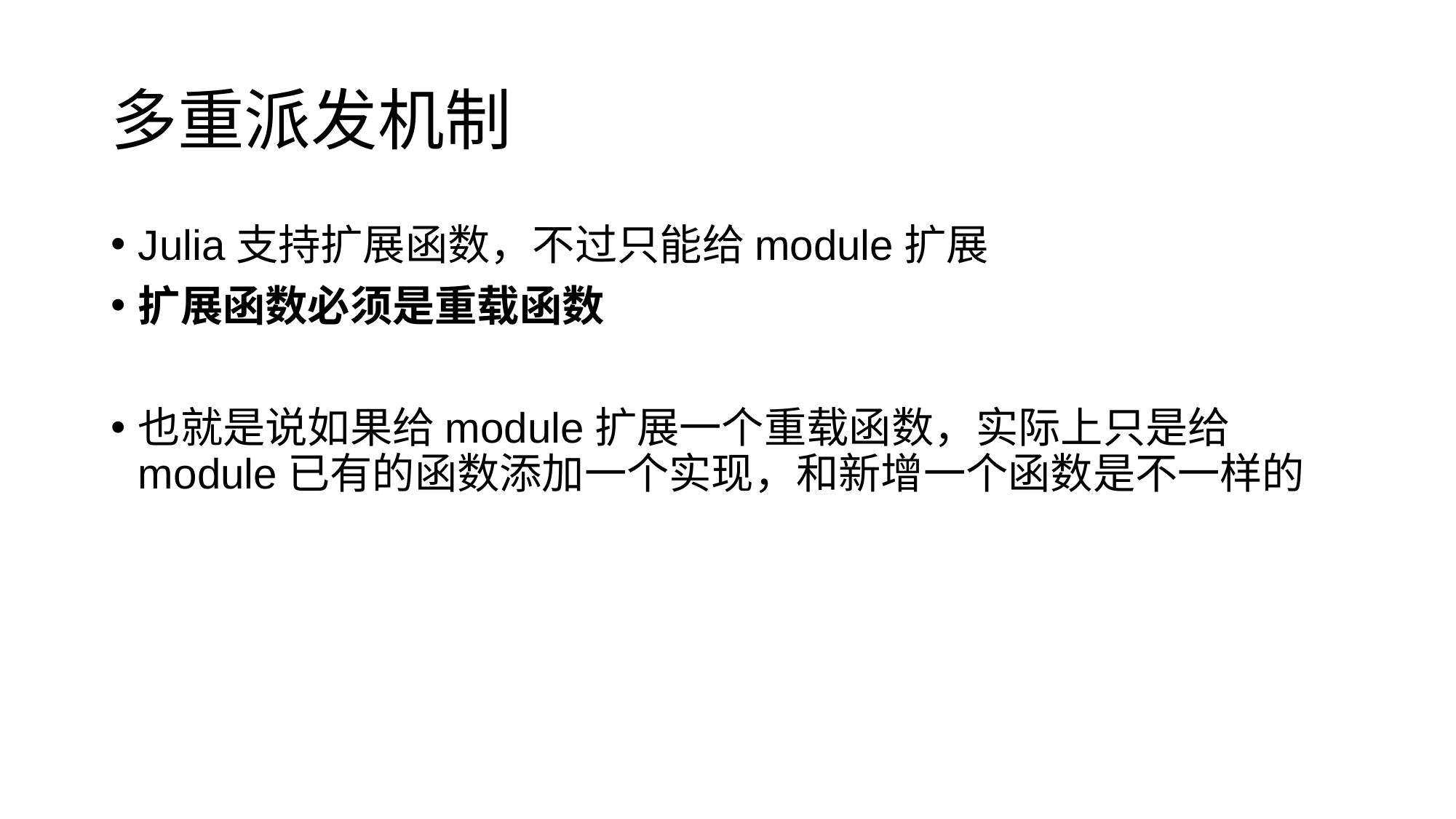

# 多重派发机制
Julia支持扩展函数，不过只能给module扩展
扩展函数必须是重载函数

也就是说如果给module扩展一个重载函数，实际上只是给module已有的函数添加一个实现，和新增一个函数是不一样的